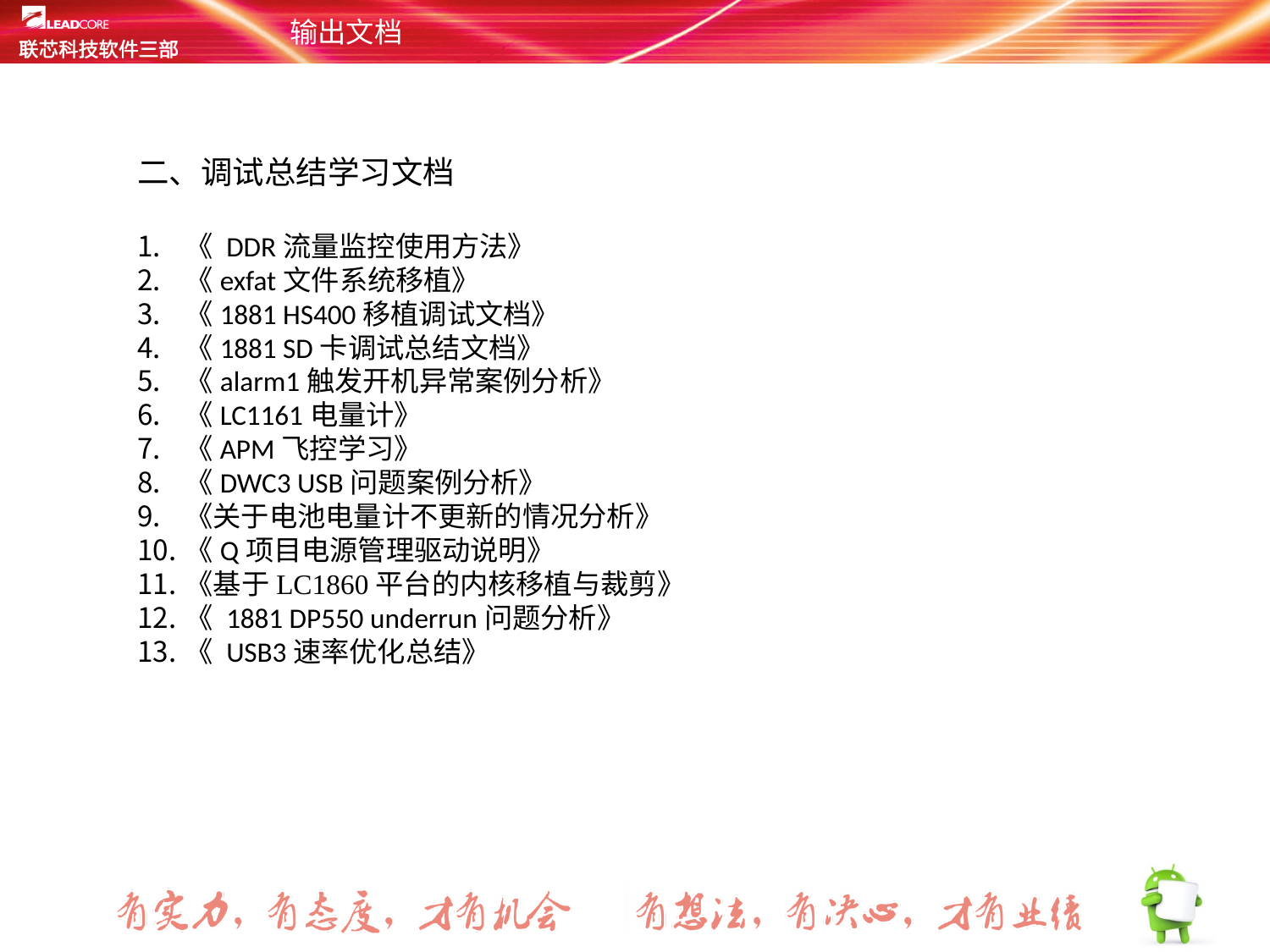

# 输出文档
二、调试总结学习文档

《 DDR流量监控使用方法》
《exfat文件系统移植》
《1881 HS400移植调试文档》
《1881 SD卡调试总结文档》
《alarm1触发开机异常案例分析》
《LC1161电量计》
《APM飞控学习》
《DWC3 USB问题案例分析》
《关于电池电量计不更新的情况分析》
《Q项目电源管理驱动说明》
《基于LC1860平台的内核移植与裁剪》
《 1881 DP550 underrun问题分析》
《 USB3速率优化总结》